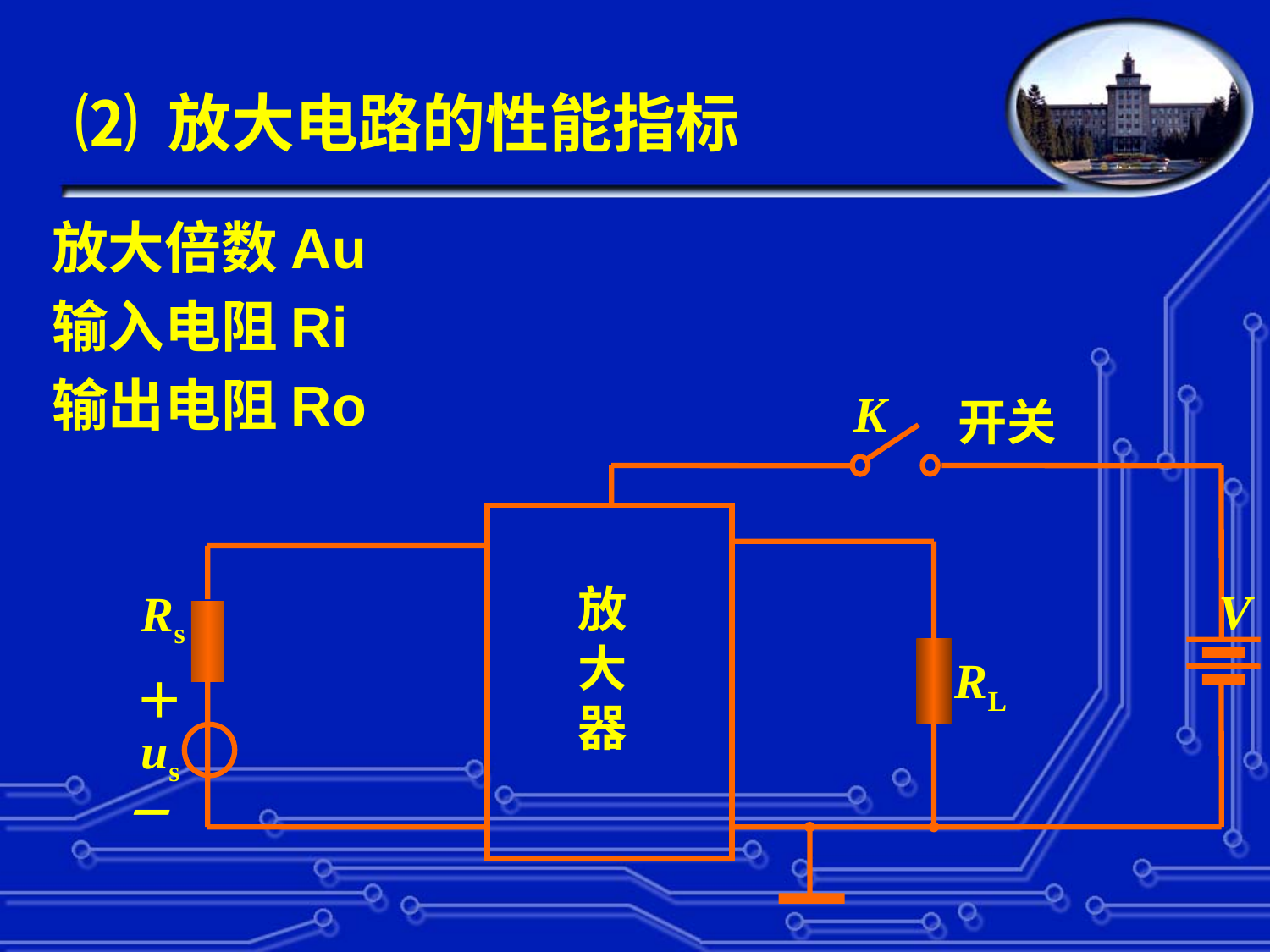

⑵ 放大电路的性能指标
#
放大倍数Au
输入电阻Ri
输出电阻Ro

K
开关

放
大
器
V
Rs

RL

＋

us

－